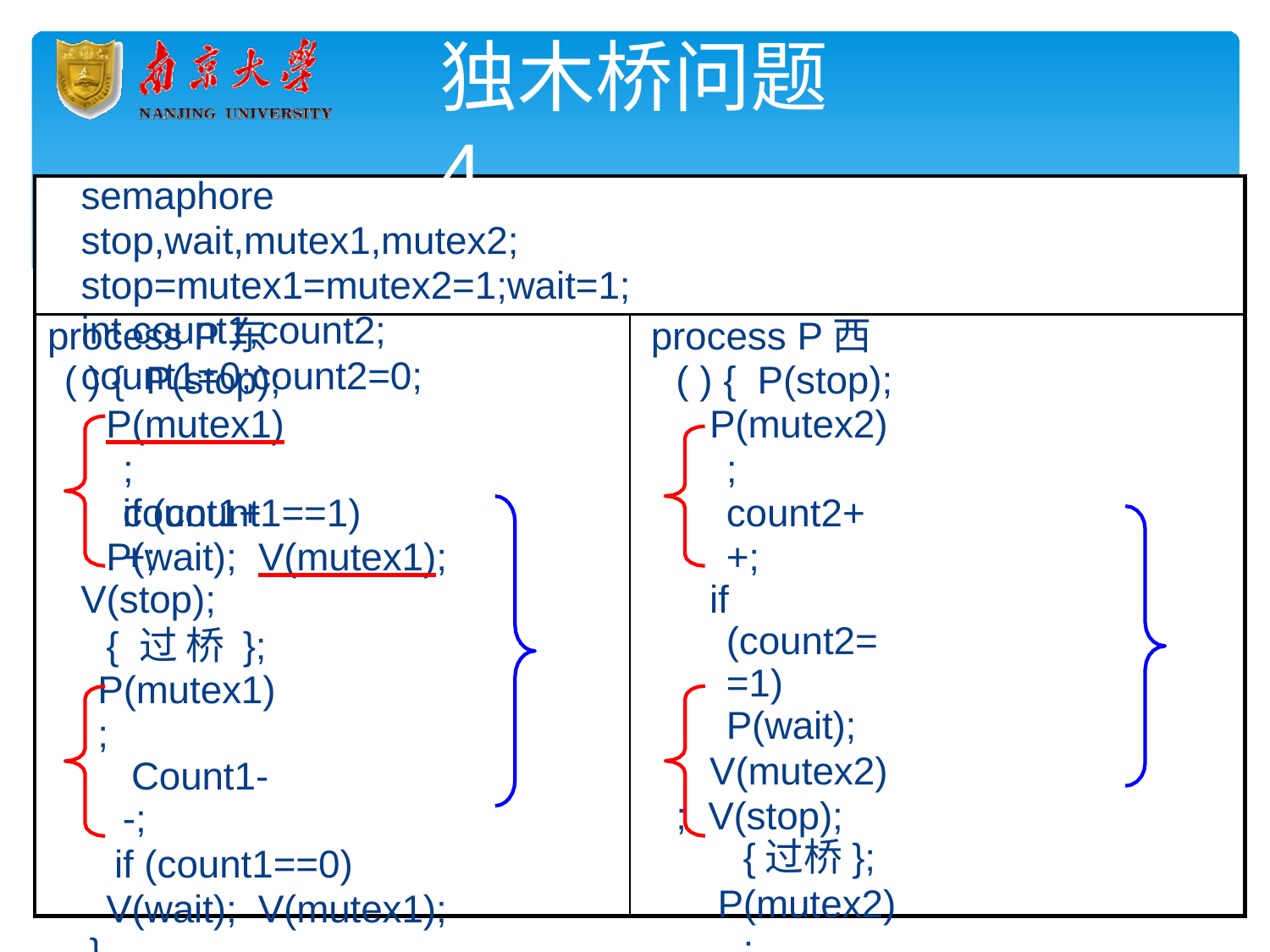

# 独木桥问题4

semaphore stop,wait,mutex1,mutex2;
stop=mutex1=mutex2=1;wait=1;
int count1,count2; count1=0;count2=0;

process P东( ) {  P(stop);
P(mutex1);  count1++;
process P西( ) {  P(stop);
P(mutex2);  count2++;
if (count2==1) P(wait);
V(mutex2);  V(stop);
{过桥};
P(mutex2);  count2--;
if (count2==0) V(wait);
V(mutex2);
}

if (count1==1) P(wait);  V(mutex1);
V(stop);
{ 过 桥 };  P(mutex1);
Count1--;
if (count1==0) V(wait);  V(mutex1);
}